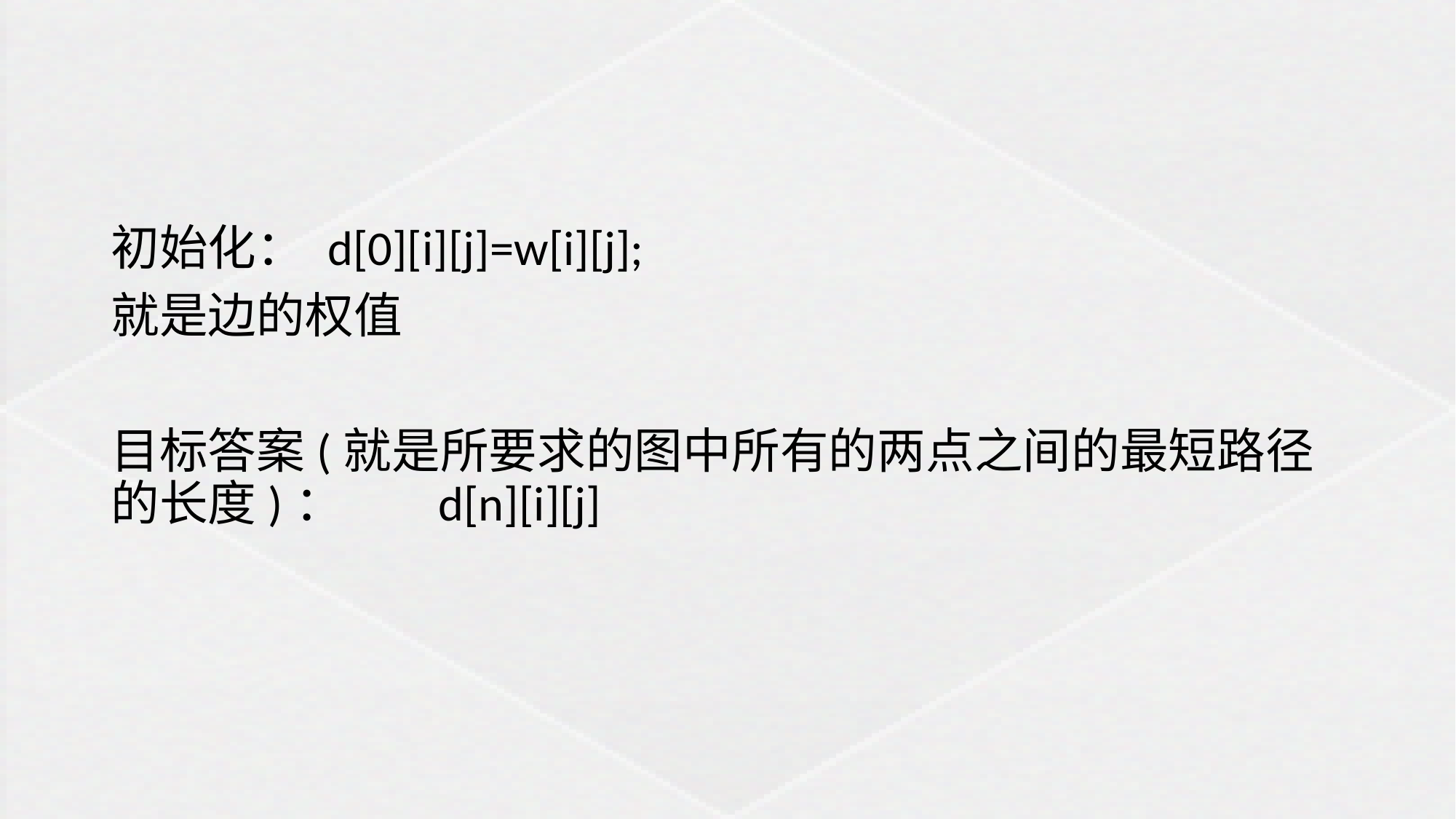

#
初始化： d[0][i][j]=w[i][j];
就是边的权值

目标答案(就是所要求的图中所有的两点之间的最短路径的长度)：	d[n][i][j]